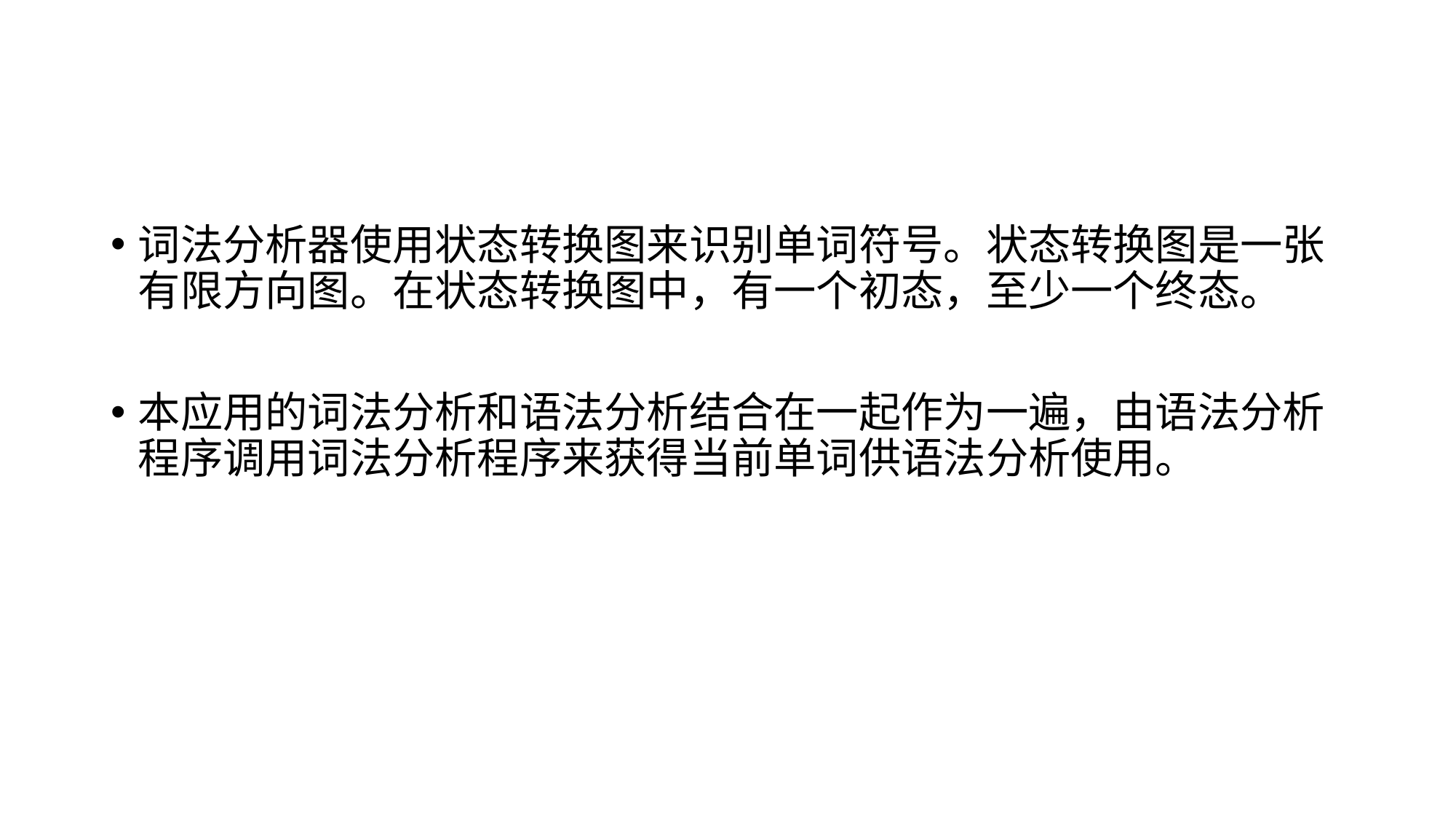

#
词法分析器使用状态转换图来识别单词符号。状态转换图是一张有限方向图。在状态转换图中，有一个初态，至少一个终态。

本应用的词法分析和语法分析结合在一起作为一遍，由语法分析程序调用词法分析程序来获得当前单词供语法分析使用。